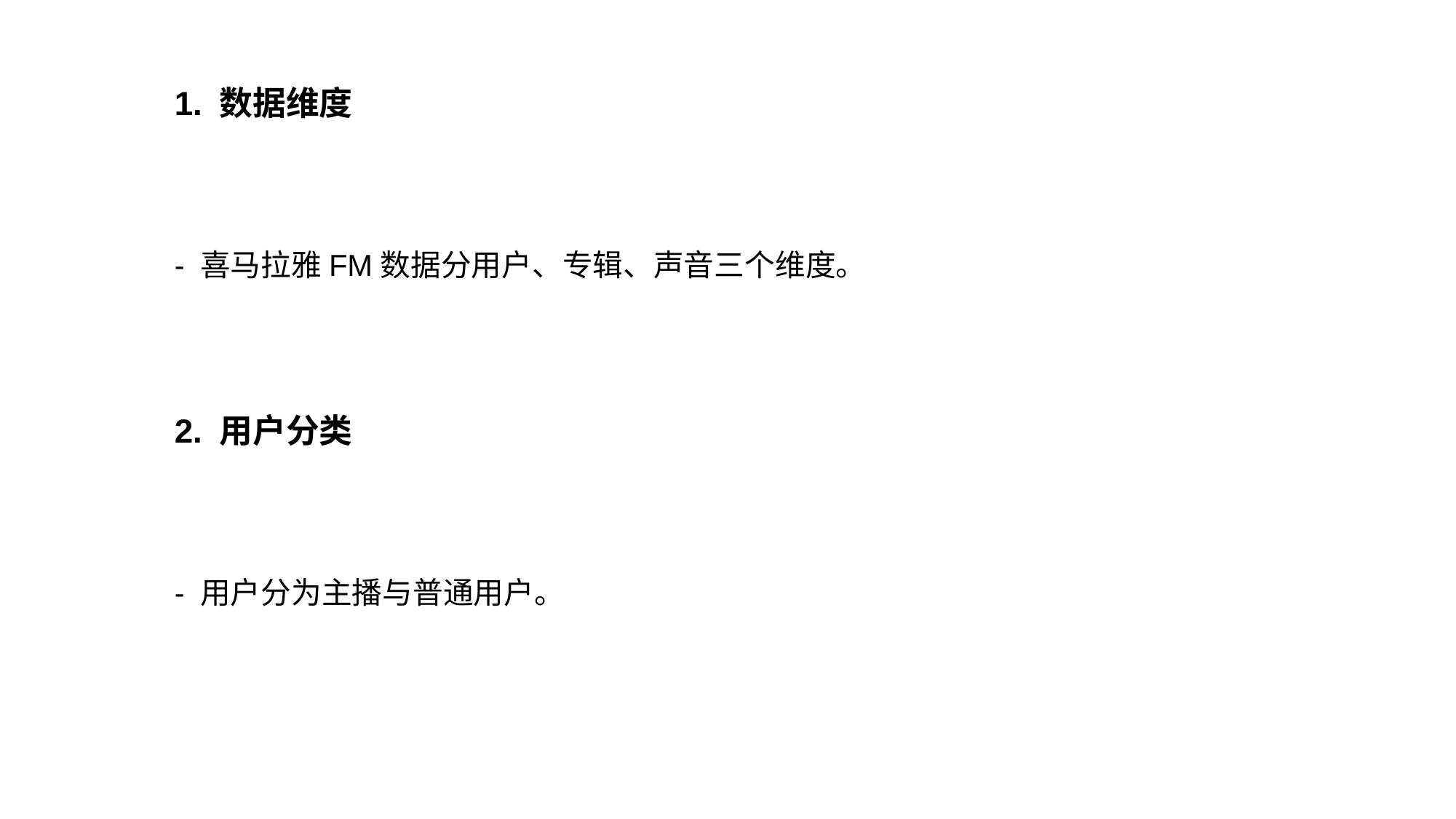

1. 数据维度

- 喜马拉雅FM数据分用户、专辑、声音三个维度。
2. 用户分类
- 用户分为主播与普通用户。